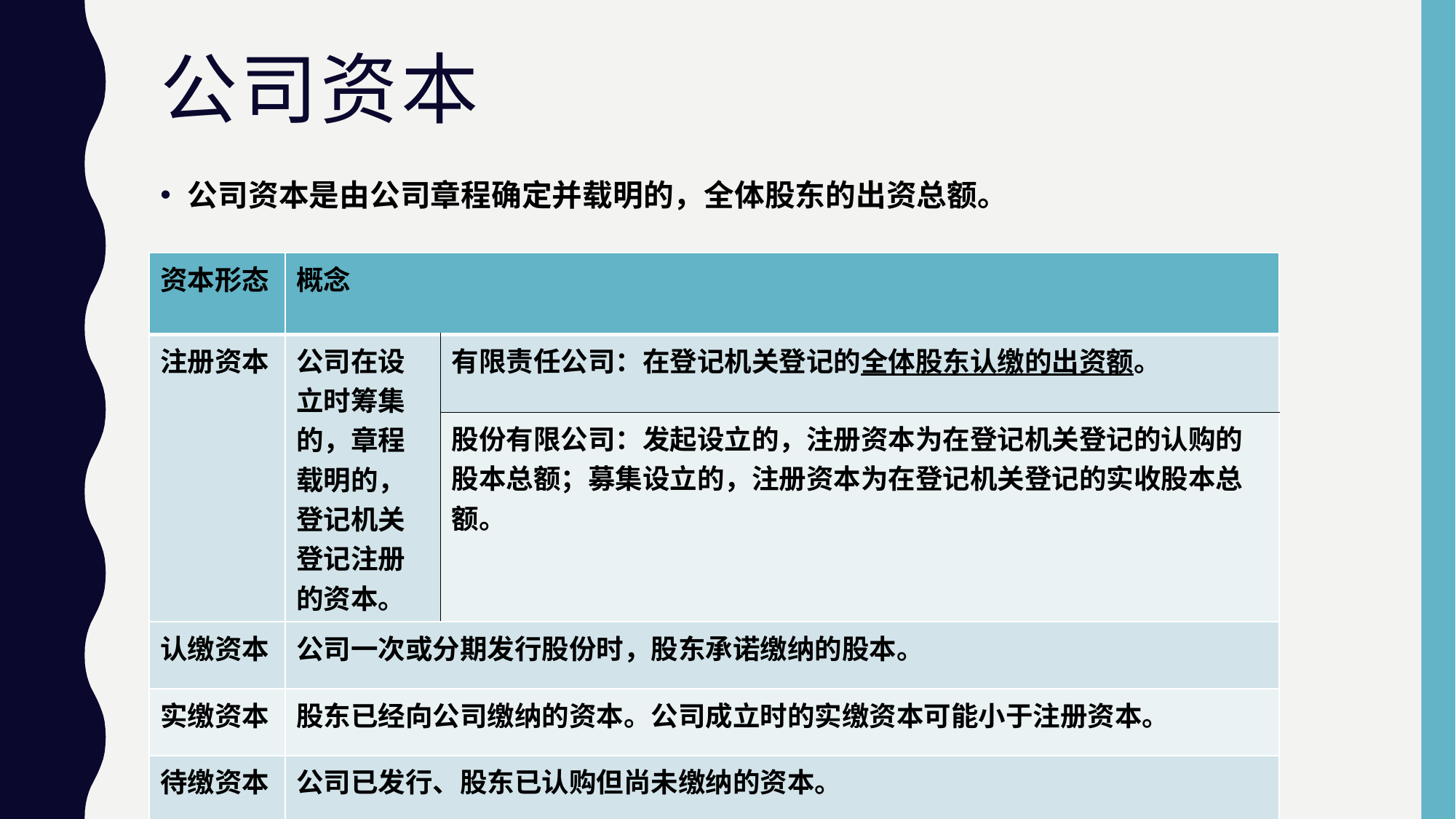

# 公司资本
公司资本是由公司章程确定并载明的，全体股东的出资总额。

| 资本形态 | 概念 |  |
| --- | --- | --- |
| 注册资本 | 公司在设立时筹集的，章程载明的，登记机关登记注册的资本。 | 有限责任公司：在登记机关登记的全体股东认缴的出资额。 |
|  |  | 股份有限公司：发起设立的，注册资本为在登记机关登记的认购的股本总额；募集设立的，注册资本为在登记机关登记的实收股本总额。 |
| 认缴资本 | 公司一次或分期发行股份时，股东承诺缴纳的股本。 |  |
| 实缴资本 | 股东已经向公司缴纳的资本。公司成立时的实缴资本可能小于注册资本。 |  |
| 待缴资本 | 公司已发行、股东已认购但尚未缴纳的资本。 |  |